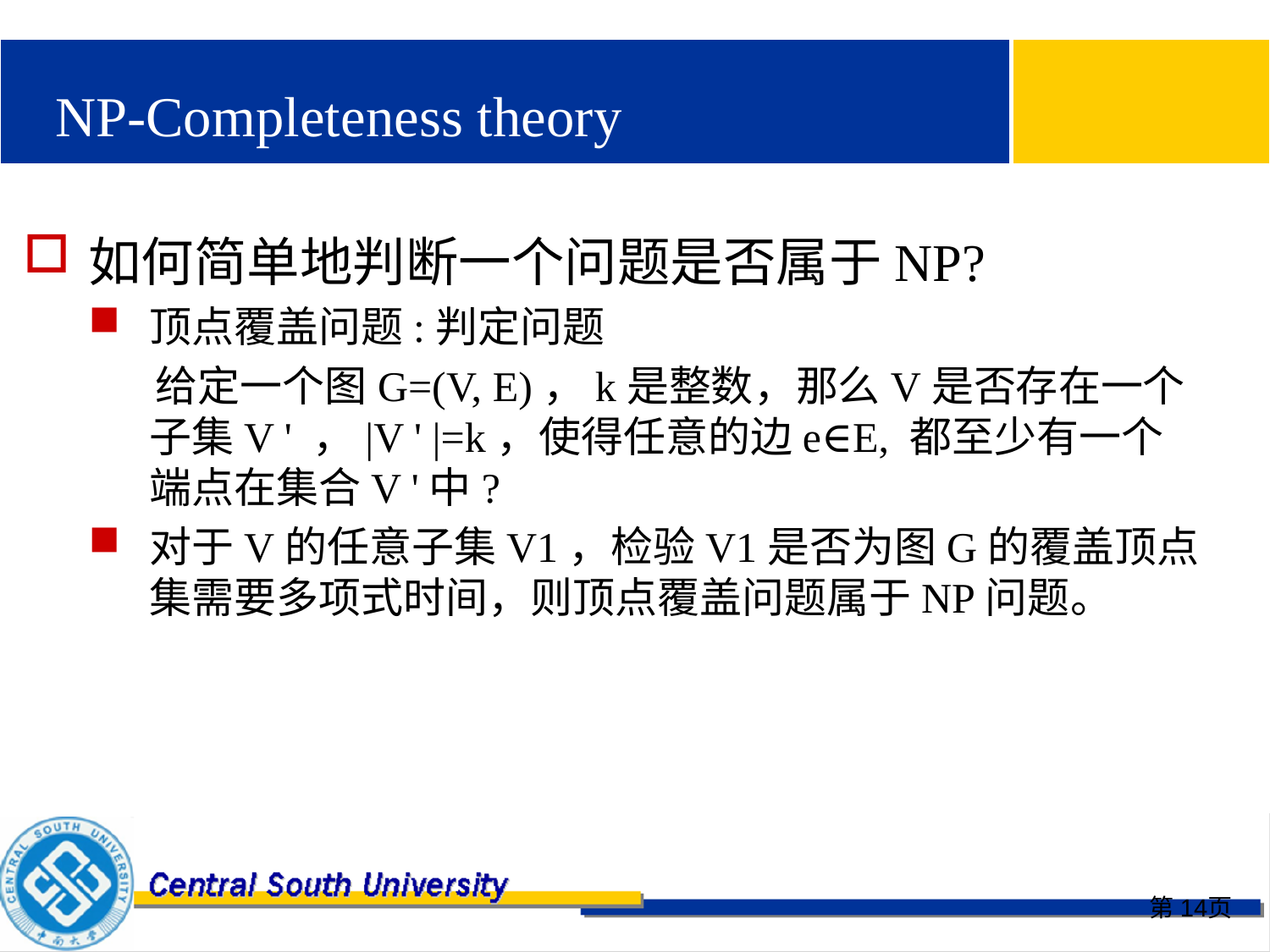

# NP-Completeness theory
如何简单地判断一个问题是否属于NP?
顶点覆盖问题:判定问题
      给定一个图G=(V, E)，k是整数，那么V是否存在一个子集V ' ，|V ' |=k，使得任意的边e∈E, 都至少有一个端点在集合V '中?
对于V的任意子集V1，检验V1是否为图G的覆盖顶点集需要多项式时间，则顶点覆盖问题属于NP问题。
第14页